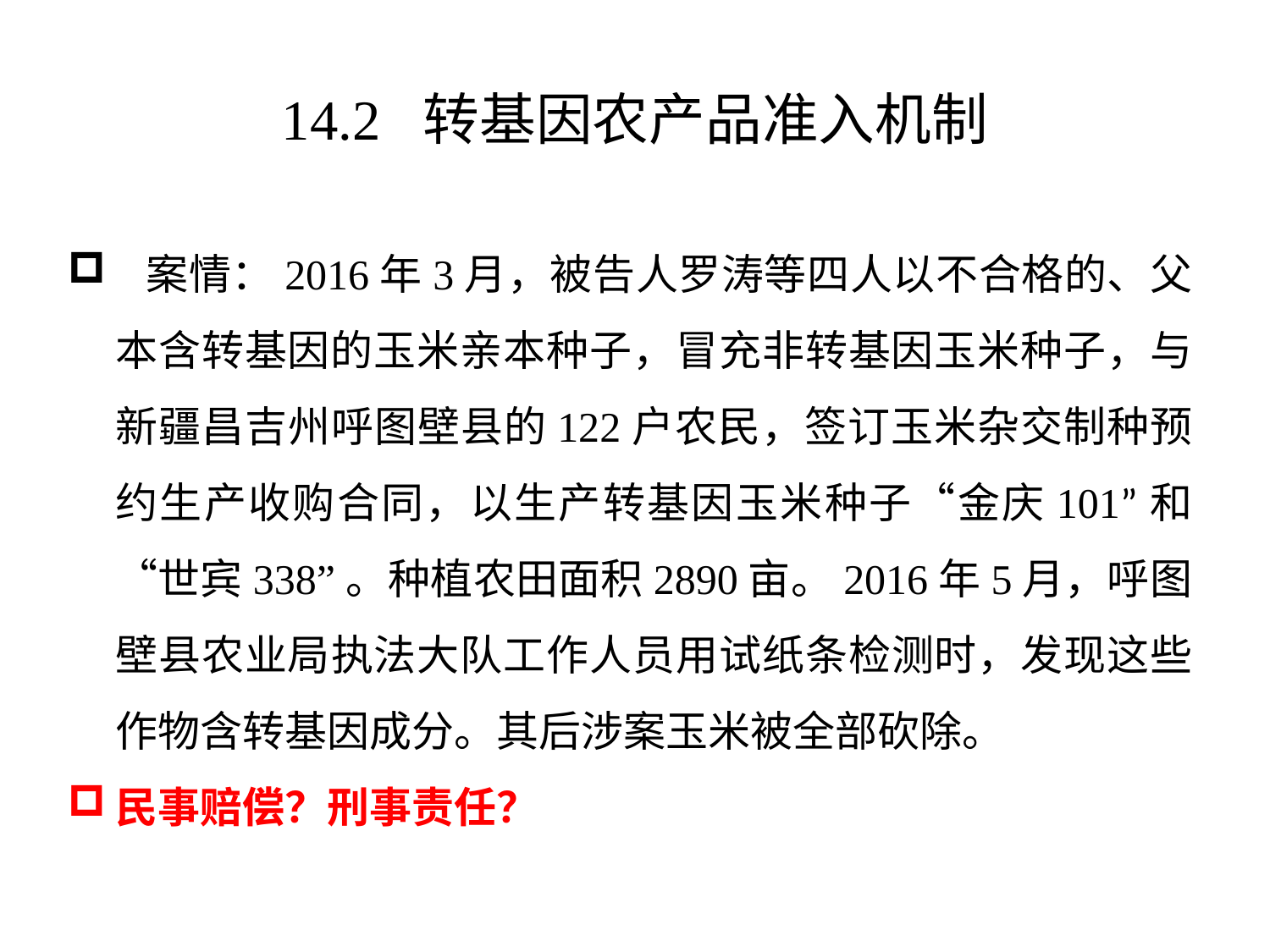

# 14.2  转基因农产品准入机制
  案情：2016年3月，被告人罗涛等四人以不合格的、父本含转基因的玉米亲本种子，冒充非转基因玉米种子，与新疆昌吉州呼图壁县的122户农民，签订玉米杂交制种预约生产收购合同，以生产转基因玉米种子“金庆101”和“世宾338”。种植农田面积2890亩。2016年5月，呼图壁县农业局执法大队工作人员用试纸条检测时，发现这些作物含转基因成分。其后涉案玉米被全部砍除。
民事赔偿？刑事责任？